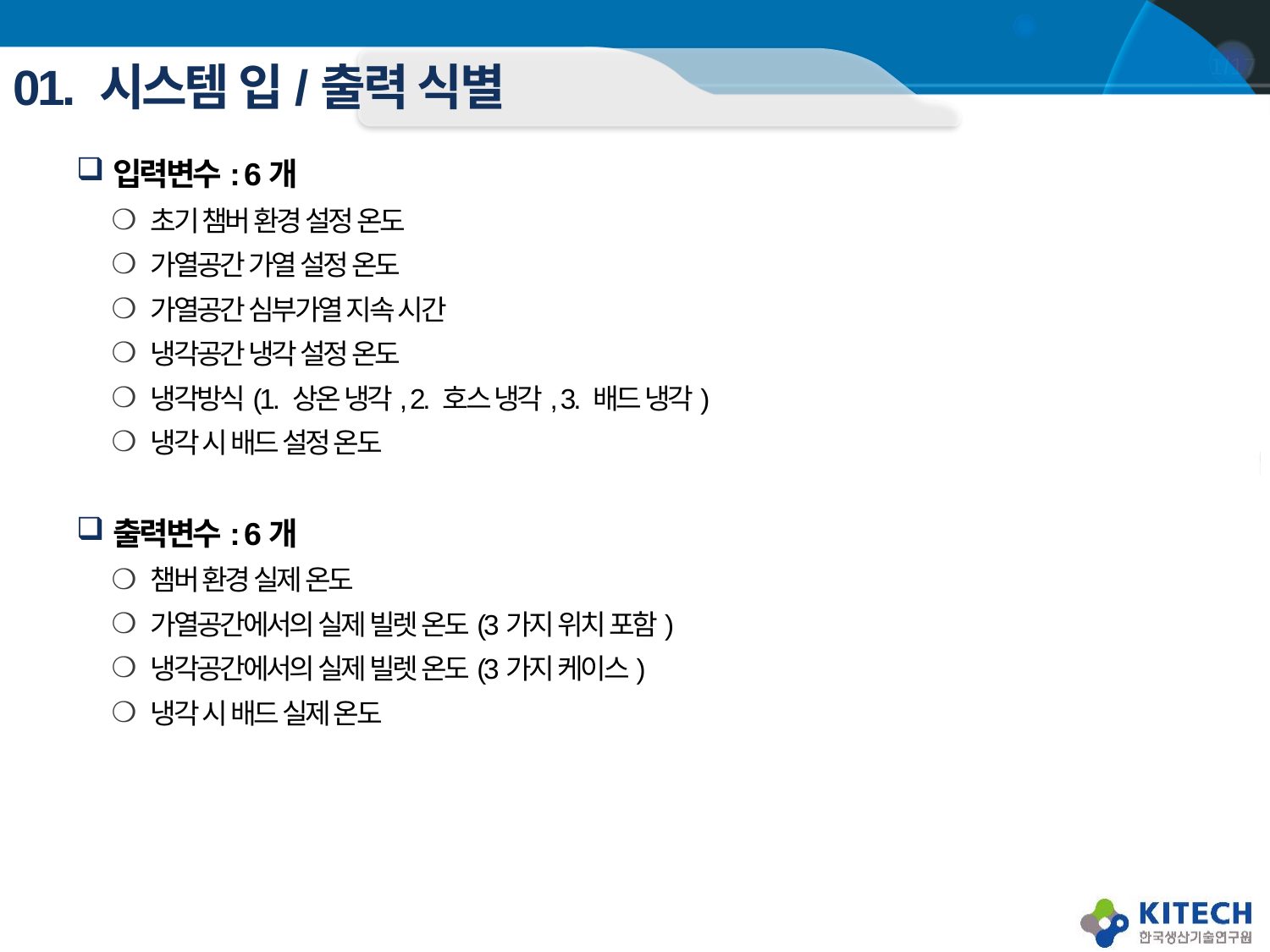

# 01. 시스템 입/출력 식별
입력변수: 6개
초기 챔버 환경 설정 온도
가열공간 가열 설정 온도
가열공간 심부가열 지속 시간
냉각공간 냉각 설정 온도
냉각방식(1. 상온 냉각, 2. 호스 냉각, 3. 배드 냉각)
냉각 시 배드 설정 온도

출력변수: 6개
챔버 환경 실제 온도
가열공간에서의 실제 빌렛 온도(3가지 위치 포함)
냉각공간에서의 실제 빌렛 온도(3가지 케이스)
냉각 시 배드 실제 온도